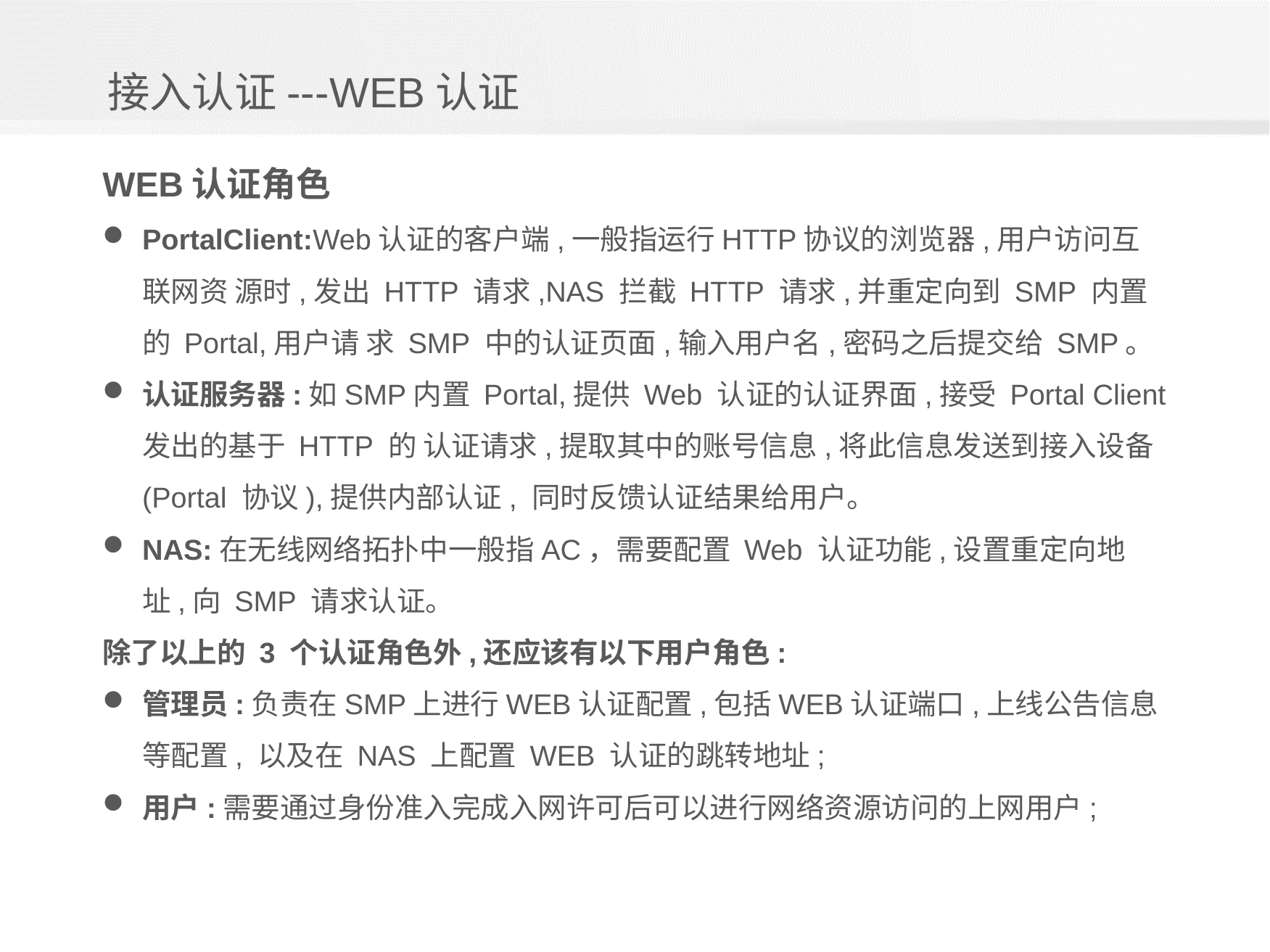

接入认证---WEB认证
WEB认证角色
PortalClient:Web认证的客户端,一般指运行HTTP协议的浏览器,用户访问互联网资 源时,发出 HTTP 请求,NAS 拦截 HTTP 请求,并重定向到 SMP 内置的 Portal,用户请 求 SMP 中的认证页面,输入用户名,密码之后提交给 SMP。
认证服务器:如SMP内置 Portal,提供 Web 认证的认证界面,接受 Portal Client 发出的基于 HTTP 的 认证请求,提取其中的账号信息,将此信息发送到接入设备(Portal 协议),提供内部认证, 同时反馈认证结果给用户。
NAS:在无线网络拓扑中一般指AC，需要配置 Web 认证功能,设置重定向地址,向 SMP 请求认证。
除了以上的 3 个认证角色外,还应该有以下用户角色:
管理员:负责在SMP上进行WEB认证配置,包括WEB认证端口,上线公告信息等配置, 以及在 NAS 上配置 WEB 认证的跳转地址;
用户:需要通过身份准入完成入网许可后可以进行网络资源访问的上网用户;